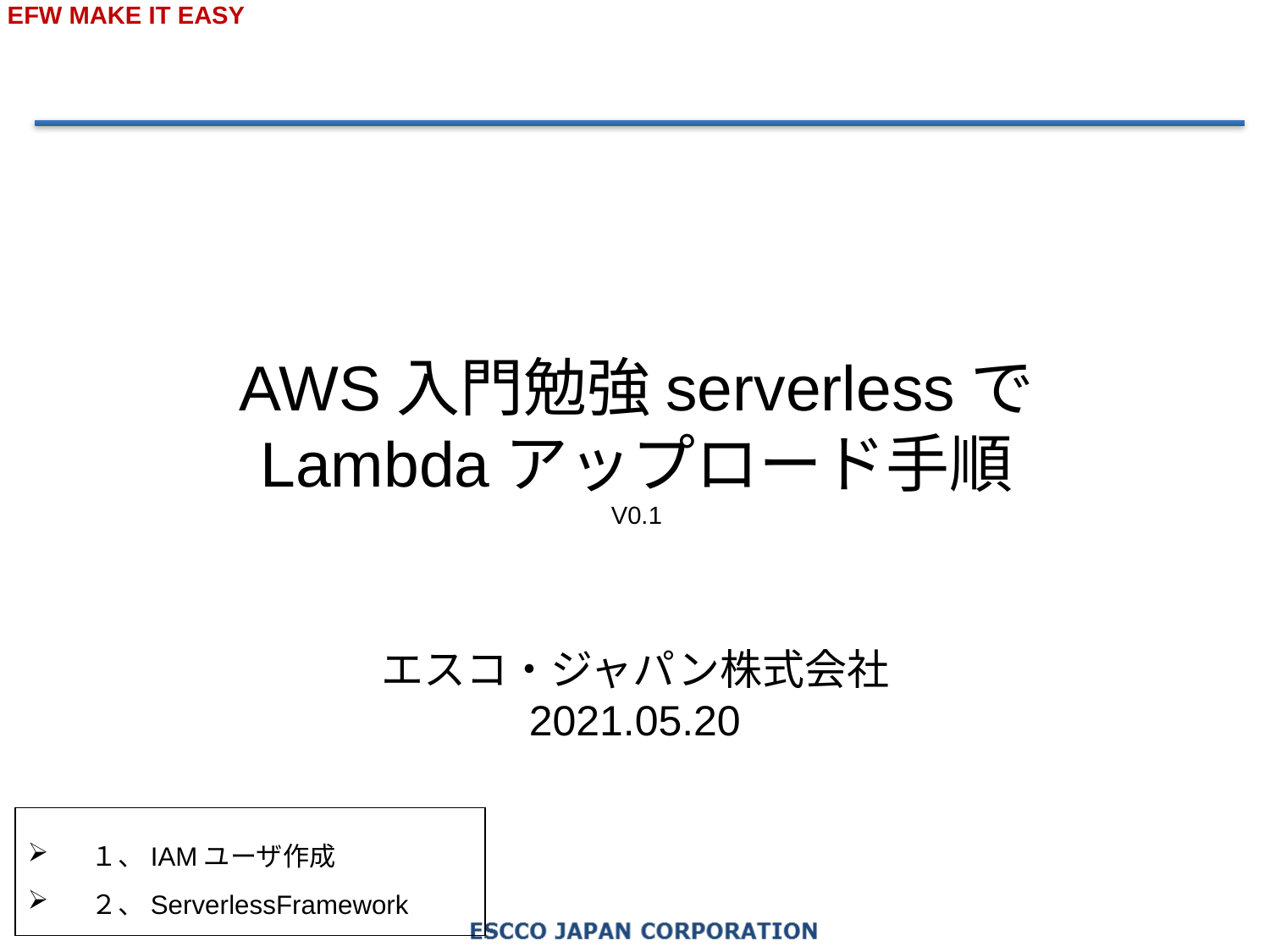

AWS入門勉強serverlessで
Lambdaアップロード手順
V0.1
エスコ・ジャパン株式会社
2021.05.20
１、IAMユーザ作成
２、ServerlessFramework